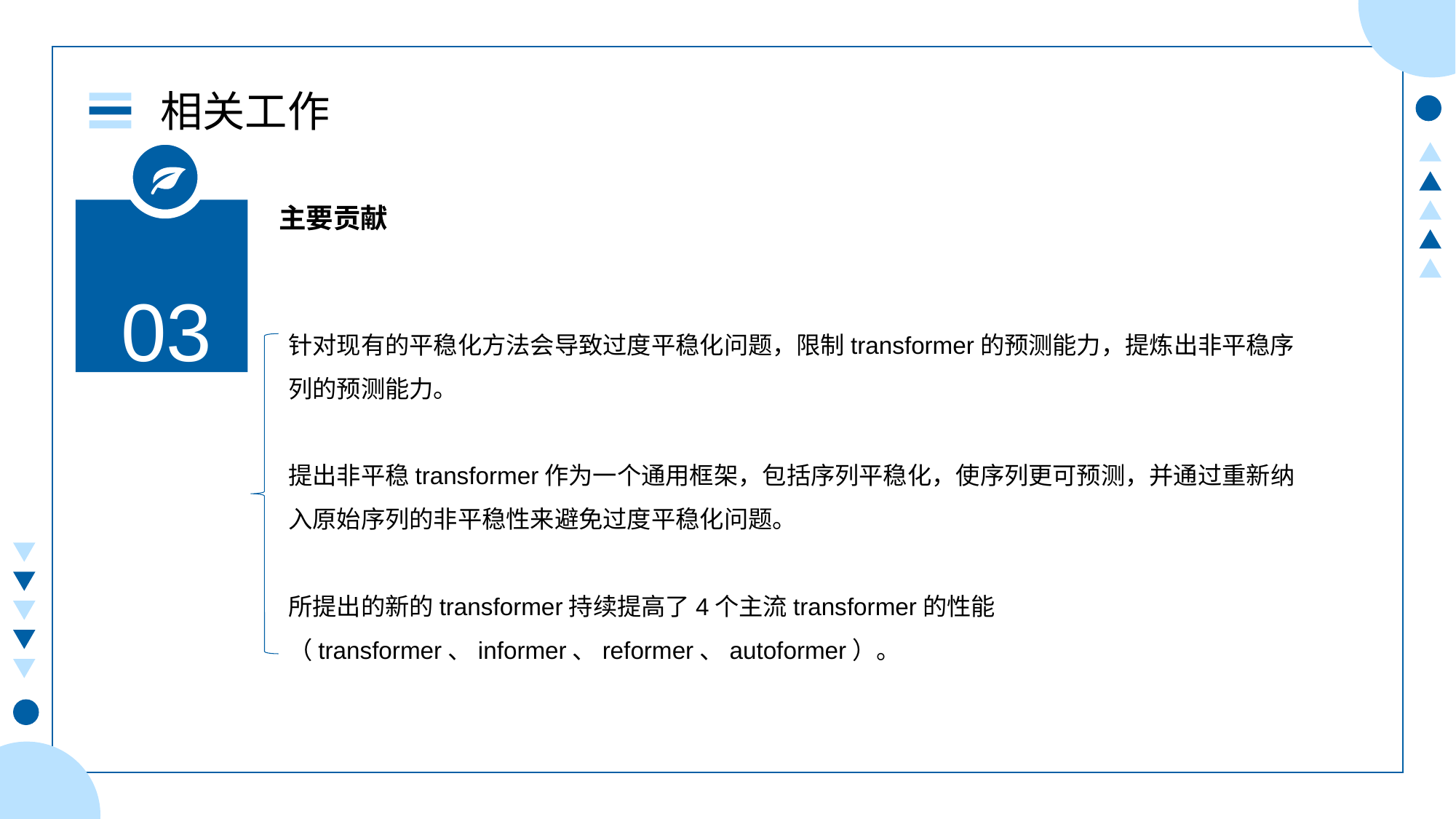

相关工作

03
主要贡献
针对现有的平稳化方法会导致过度平稳化问题，限制transformer的预测能力，提炼出非平稳序列的预测能力。

提出非平稳transformer作为一个通用框架，包括序列平稳化，使序列更可预测，并通过重新纳入原始序列的非平稳性来避免过度平稳化问题。

所提出的新的transformer持续提高了4个主流transformer的性能（transformer、informer、reformer、autoformer）。

0